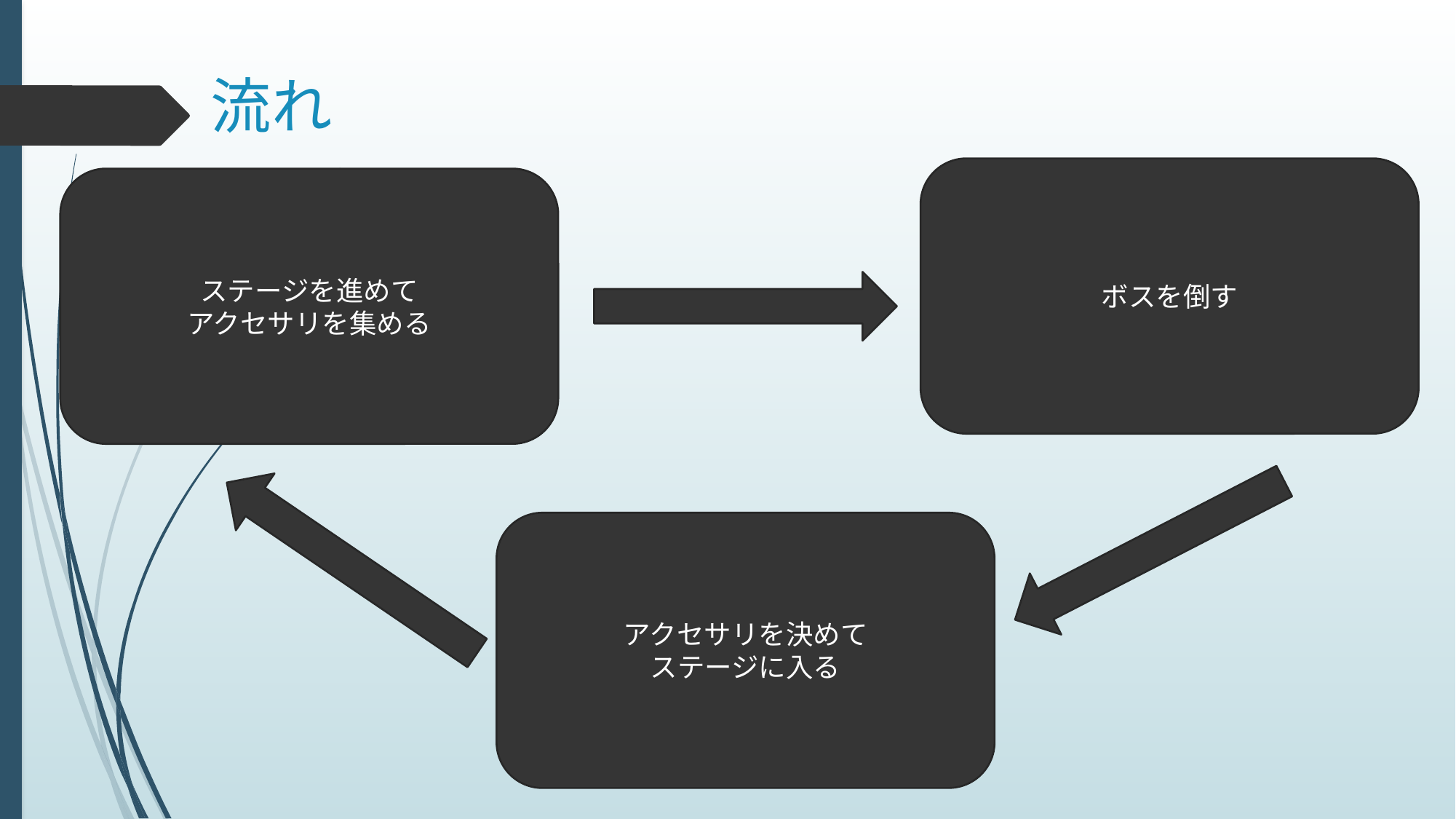

# 流れ
ボスを倒す
ステージを進めて
アクセサリを集める

アクセサリを決めて
ステージに入る